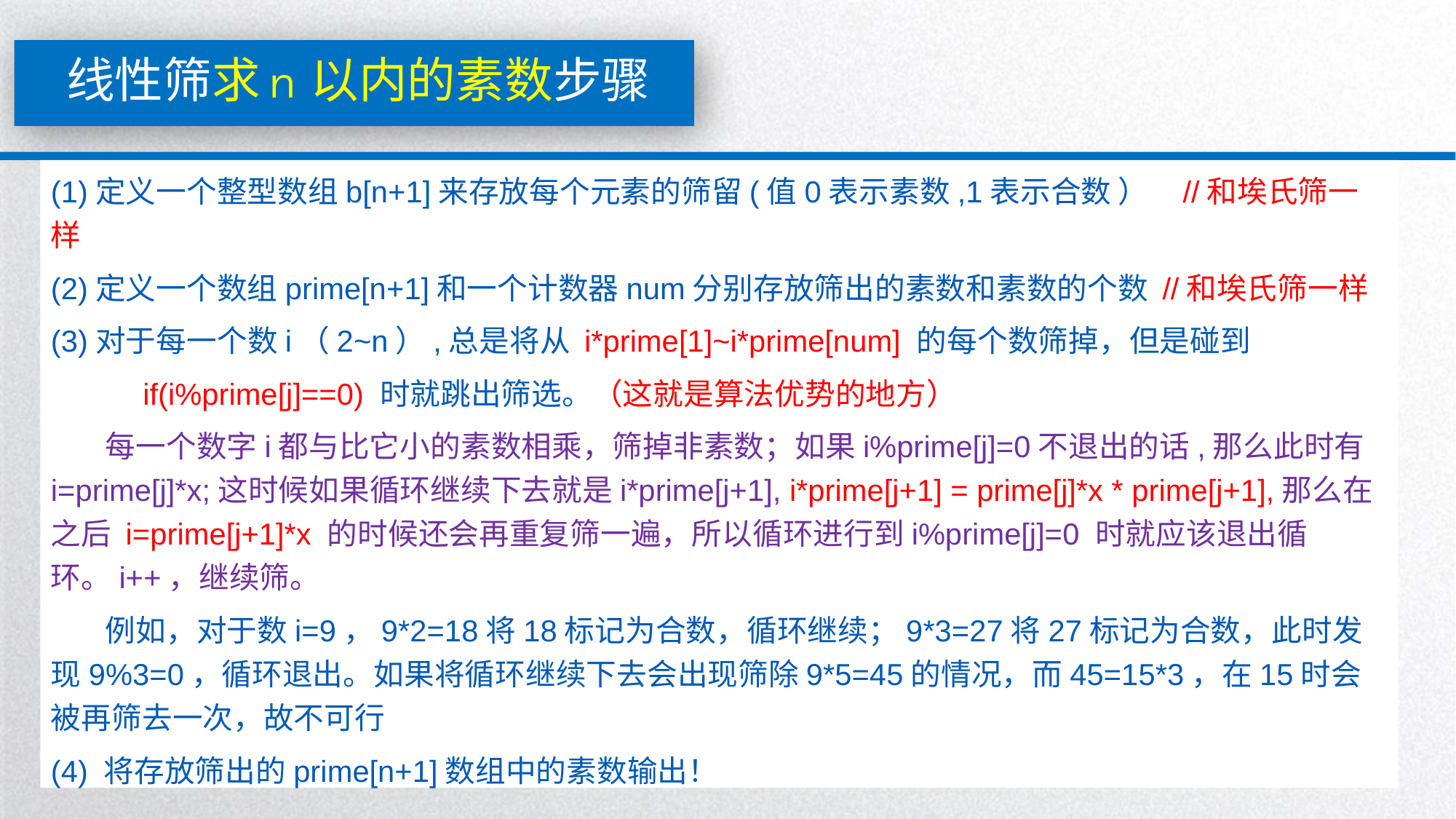

# 线性筛求n以内的素数步骤
(1)定义一个整型数组b[n+1]来存放每个元素的筛留(值0表示素数,1表示合数 ）    //和埃氏筛一样
(2)定义一个数组prime[n+1]和一个计数器num分别存放筛出的素数和素数的个数 //和埃氏筛一样
(3)对于每一个数i（2~n）,总是将从 i*prime[1]~i*prime[num] 的每个数筛掉，但是碰到
           if(i%prime[j]==0) 时就跳出筛选。（这就是算法优势的地方）
       每一个数字i都与比它小的素数相乘，筛掉非素数；如果i%prime[j]=0不退出的话,那么此时有i=prime[j]*x;这时候如果循环继续下去就是i*prime[j+1], i*prime[j+1] = prime[j]*x * prime[j+1],那么在之后 i=prime[j+1]*x 的时候还会再重复筛一遍，所以循环进行到i%prime[j]=0 时就应该退出循环。i++，继续筛。
       例如，对于数i=9，9*2=18将18标记为合数，循环继续；9*3=27将27标记为合数，此时发现9%3=0，循环退出。如果将循环继续下去会出现筛除9*5=45的情况，而45=15*3，在15时会被再筛去一次，故不可行
(4) 将存放筛出的prime[n+1]数组中的素数输出！